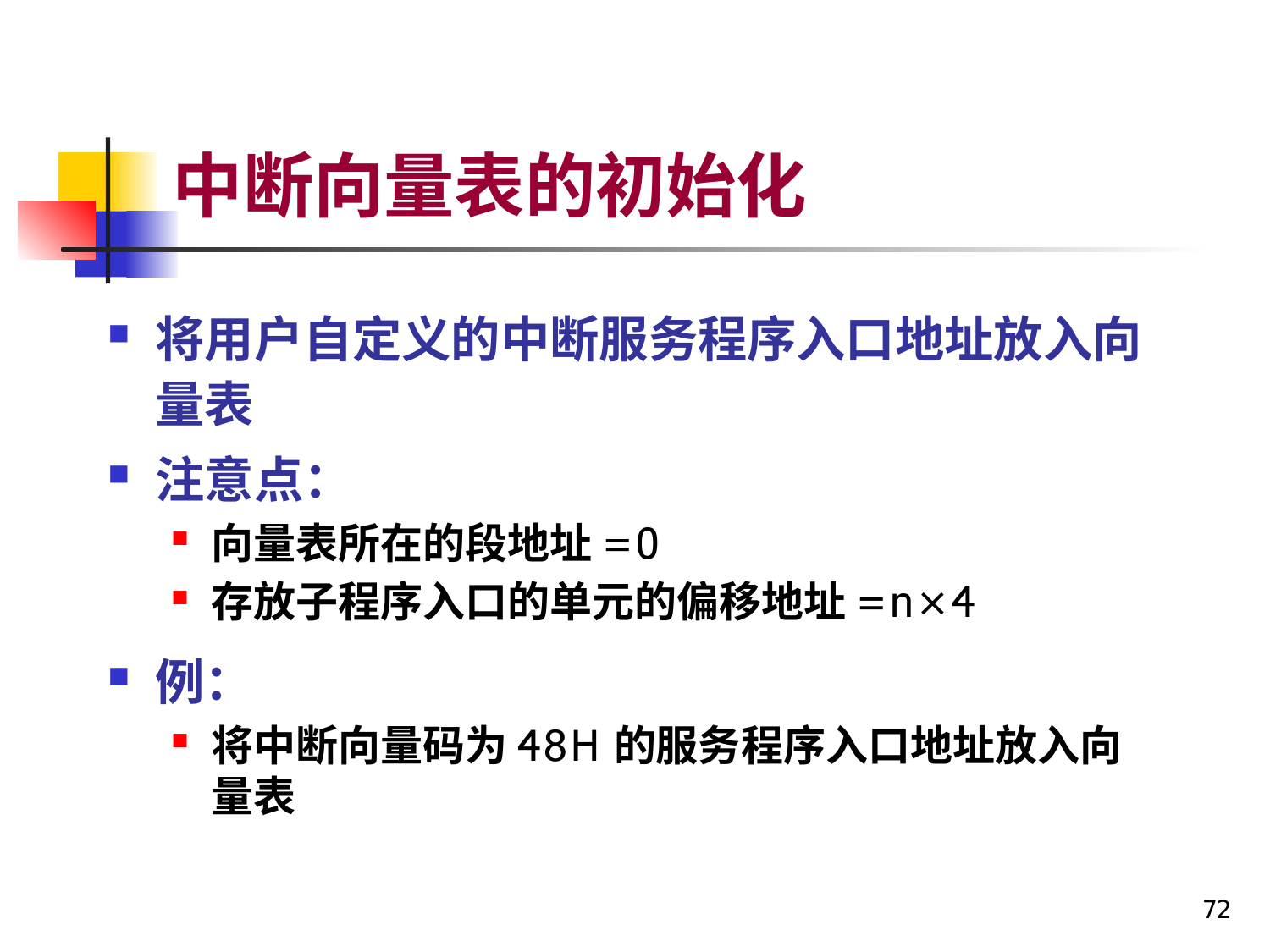

# 中断向量表的初始化
将用户自定义的中断服务程序入口地址放入向量表
注意点：
向量表所在的段地址=0
存放子程序入口的单元的偏移地址=n×4
例：
将中断向量码为48H的服务程序入口地址放入向量表
72